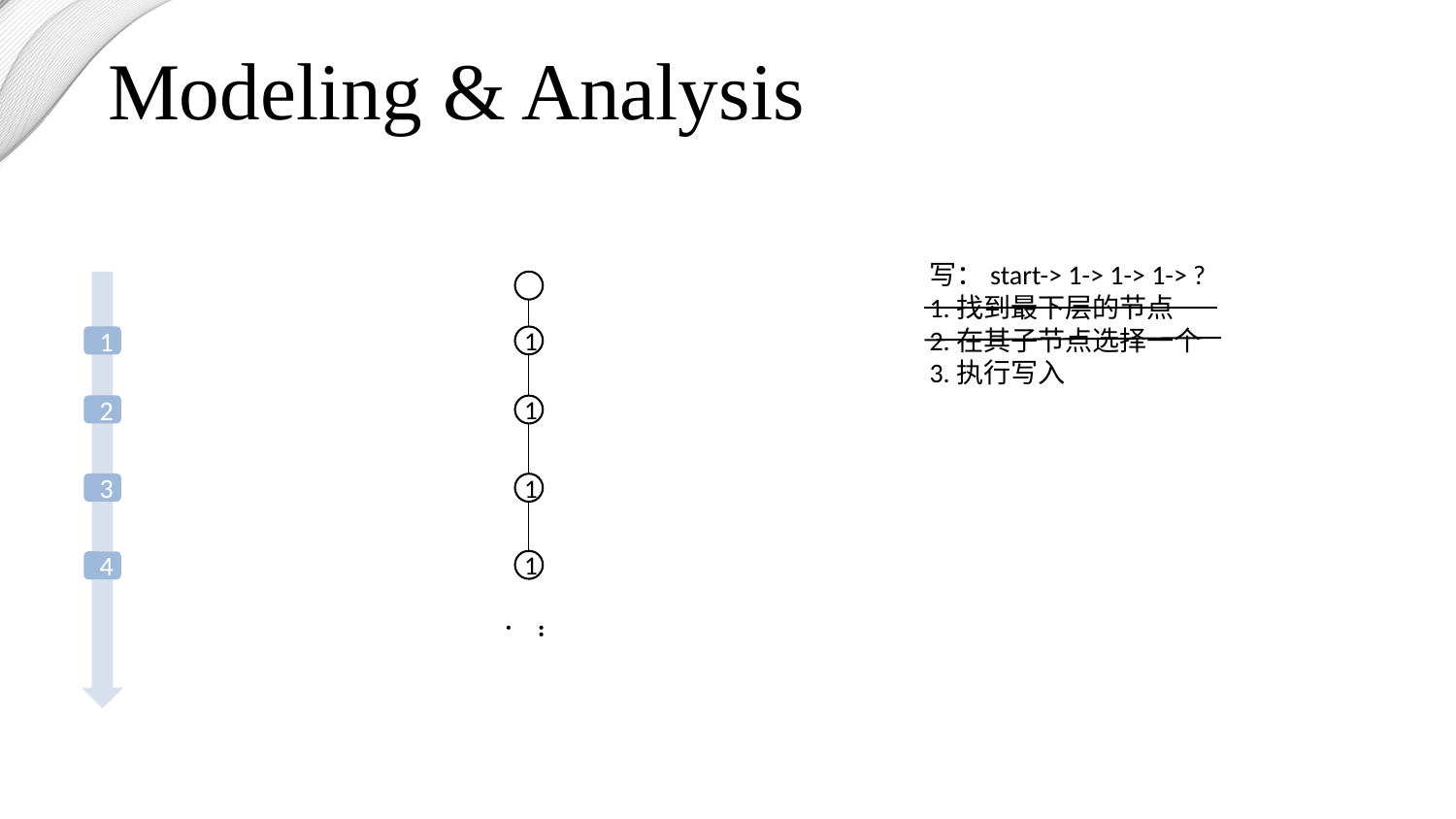

Modeling & Analysis
写：start-> 1-> 1-> 1-> ?
1.找到最下层的节点
2.在其子节点选择一个
3.执行写入

1
1
2
1
3
1
1
4
...
10